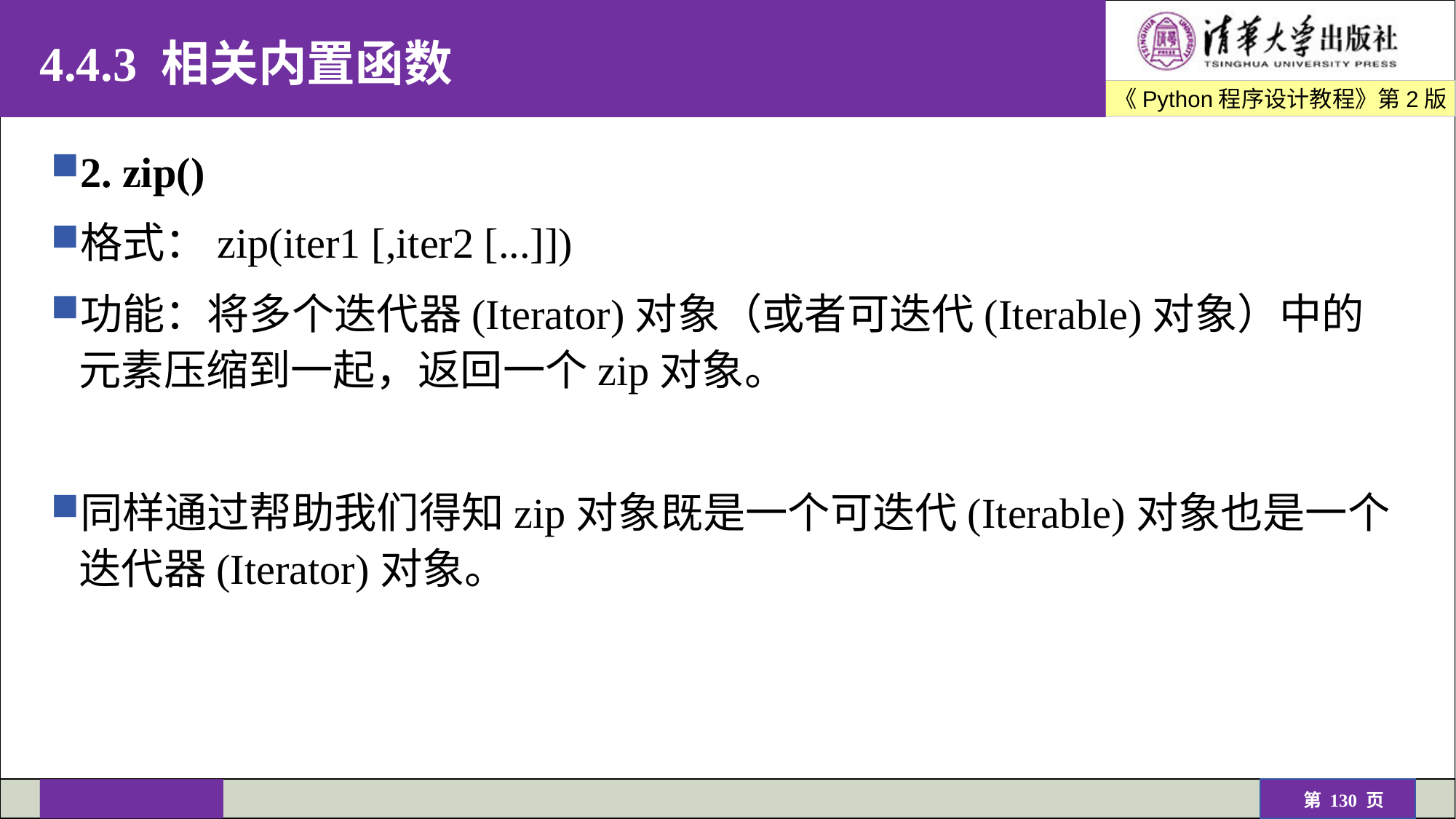

# 4.4.3 相关内置函数
2. zip()
格式：zip(iter1 [,iter2 [...]])
功能：将多个迭代器(Iterator)对象（或者可迭代(Iterable)对象）中的元素压缩到一起，返回一个zip对象。

同样通过帮助我们得知zip对象既是一个可迭代(Iterable)对象也是一个迭代器(Iterator)对象。